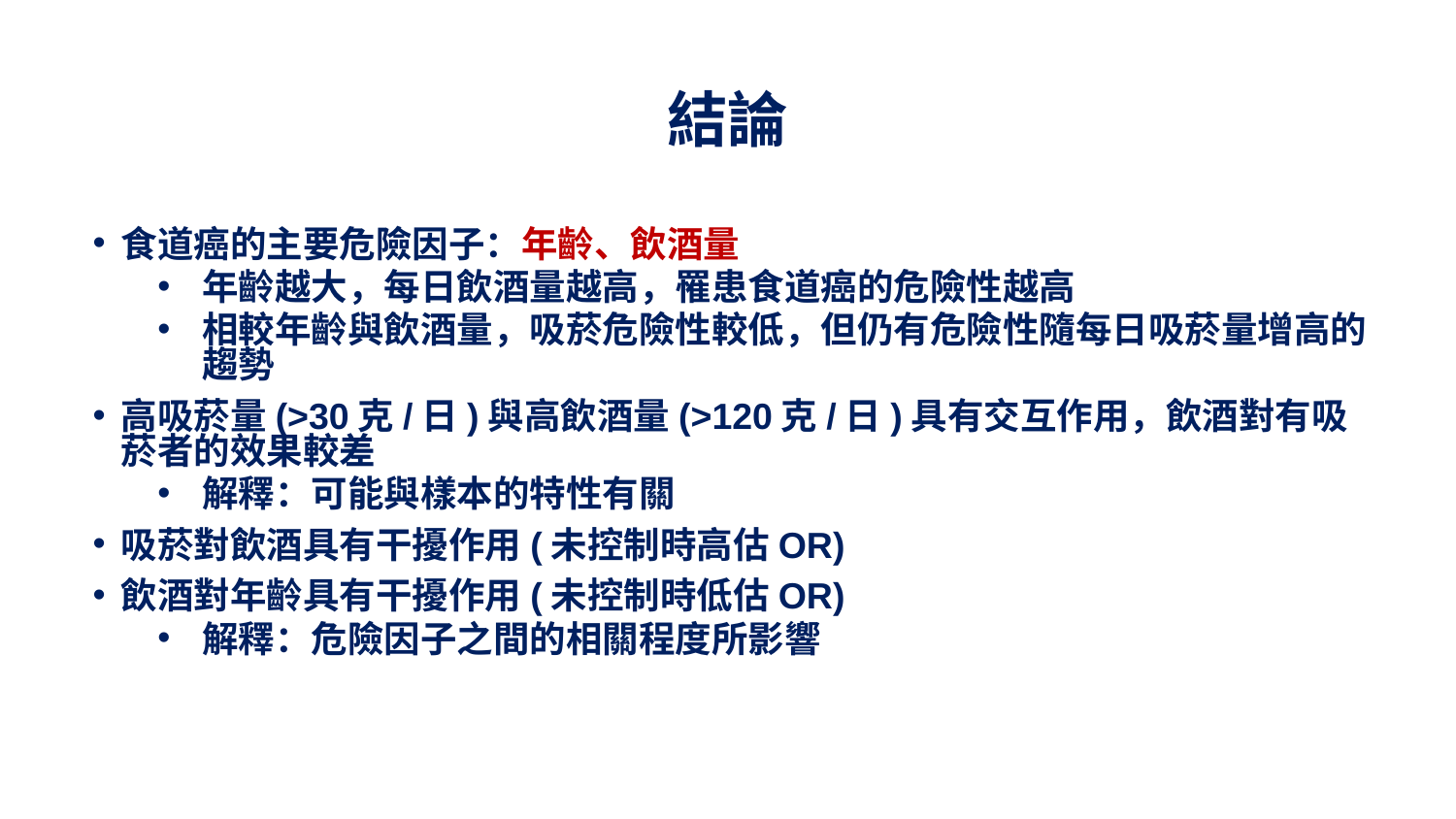

# 結論
食道癌的主要危險因子：年齡、飲酒量
年齡越大，每日飲酒量越高，罹患食道癌的危險性越高
相較年齡與飲酒量，吸菸危險性較低，但仍有危險性隨每日吸菸量增高的趨勢
高吸菸量(>30克/日)與高飲酒量(>120克/日)具有交互作用，飲酒對有吸菸者的效果較差
解釋：可能與樣本的特性有關
吸菸對飲酒具有干擾作用(未控制時高估OR)
飲酒對年齡具有干擾作用(未控制時低估OR)
解釋：危險因子之間的相關程度所影響